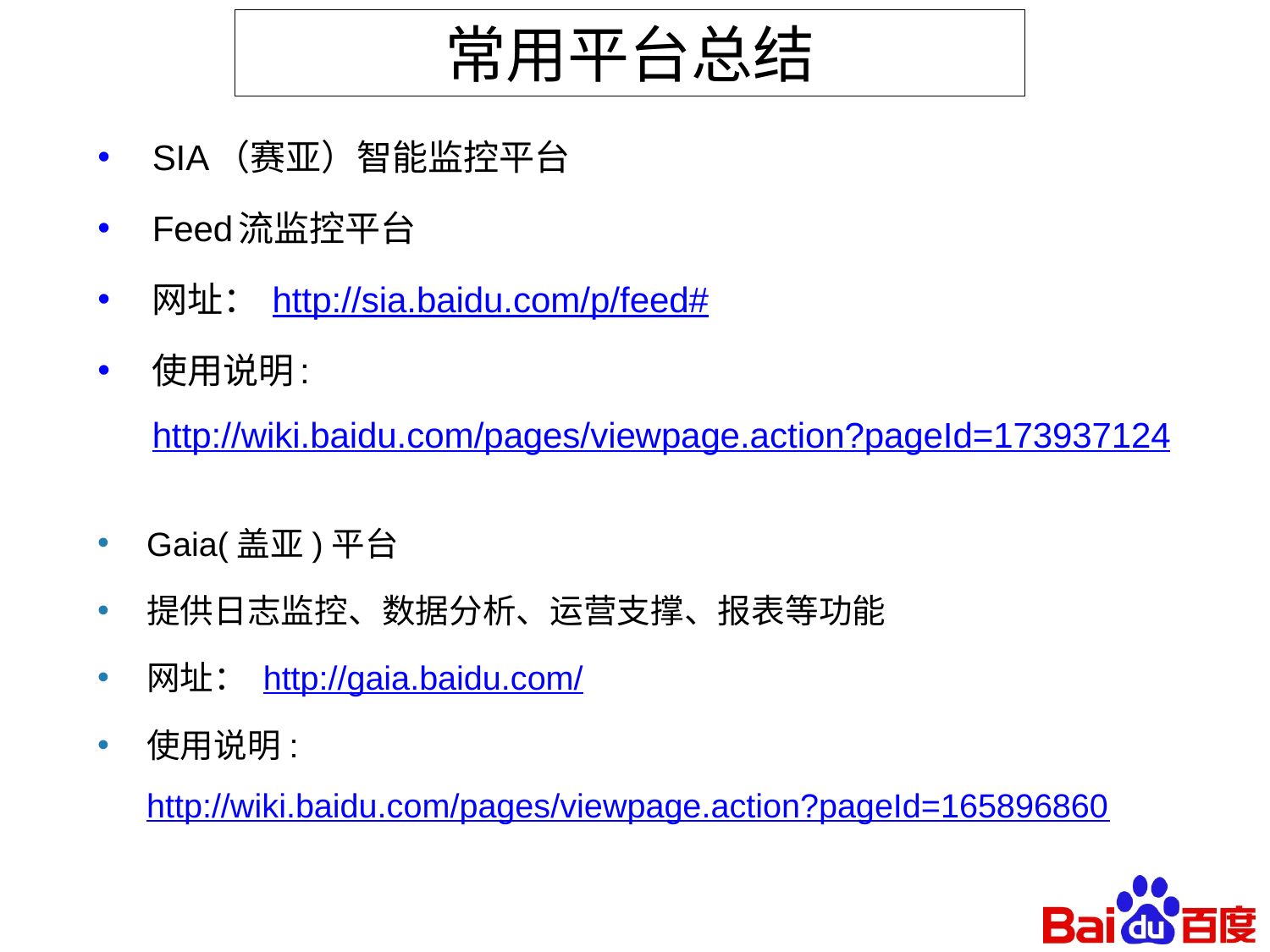

# 常用平台总结
SIA（赛亚）智能监控平台
Feed流监控平台
网址： http://sia.baidu.com/p/feed#
使用说明: http://wiki.baidu.com/pages/viewpage.action?pageId=173937124
Gaia(盖亚)平台
提供日志监控、数据分析、运营支撑、报表等功能
网址： http://gaia.baidu.com/
使用说明: http://wiki.baidu.com/pages/viewpage.action?pageId=165896860